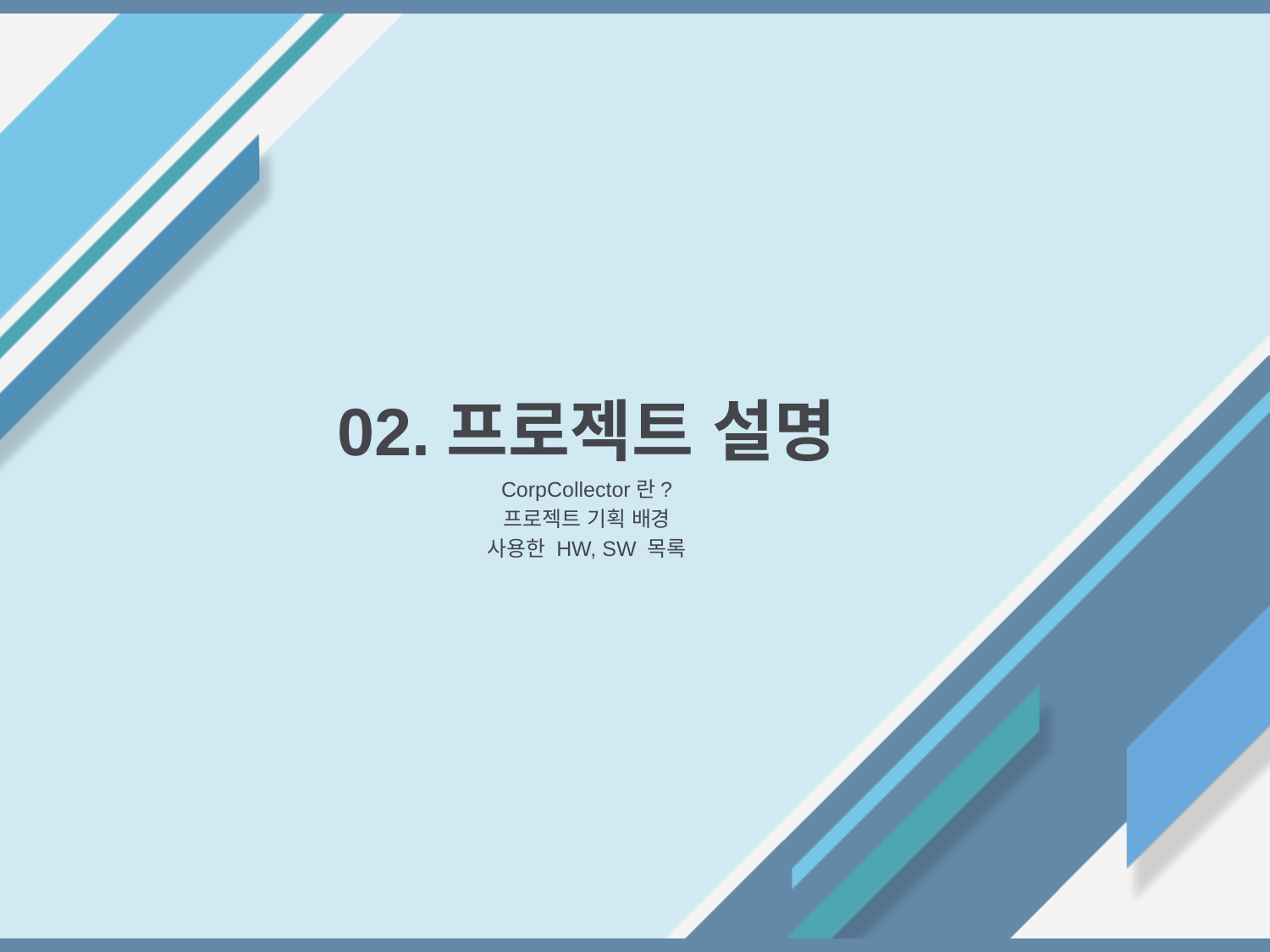

# 02.프로젝트 설명
CorpCollector란?
프로젝트 기획 배경
사용한 HW, SW 목록